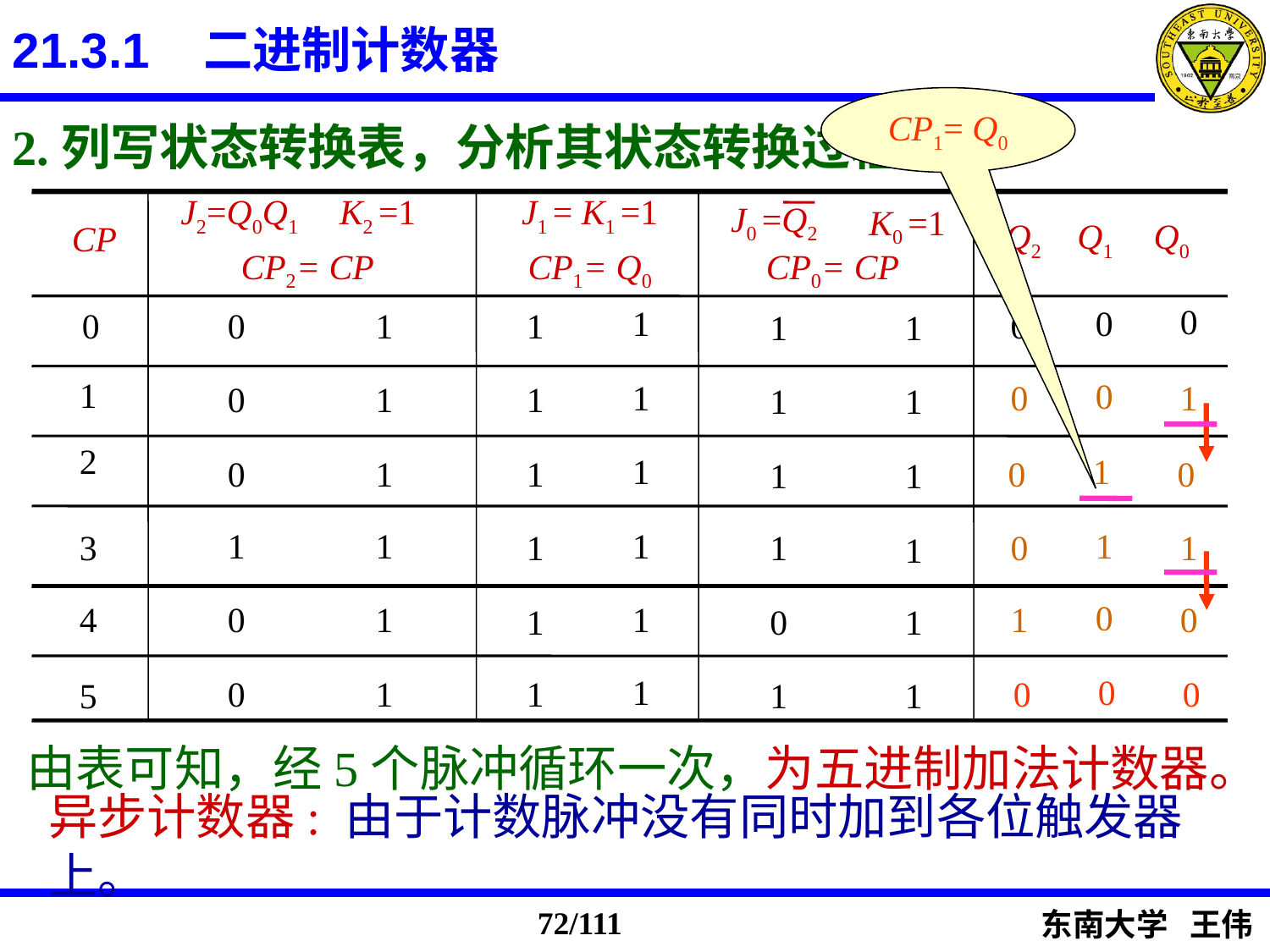

21.3.1   二进制计数器
CP1= Q0
2.列写状态转换表，分析其状态转换过程
J2=Q0Q1
K2 =1
J1 = K1 =1

 J0 =Q2

K0 =1
CP
 Q2       Q1        Q0

CP2= CP
CP1= Q0
CP0= CP
0
0
0
0
1
0
1
1
1
1

1
0
0
1
1
0
1
1
1
1

2
1
0
0

1
0
1
1
1
1

1
3
0
1
1
1
1
1
1
1

0
4
1
0
0
1
1
1
0
1

0
0
0
5
1
0
1
1
1
1

由表可知，经5个脉冲循环一次，为五进制加法计数器。
异步计数器: 由于计数脉冲没有同时加到各位触发器上。